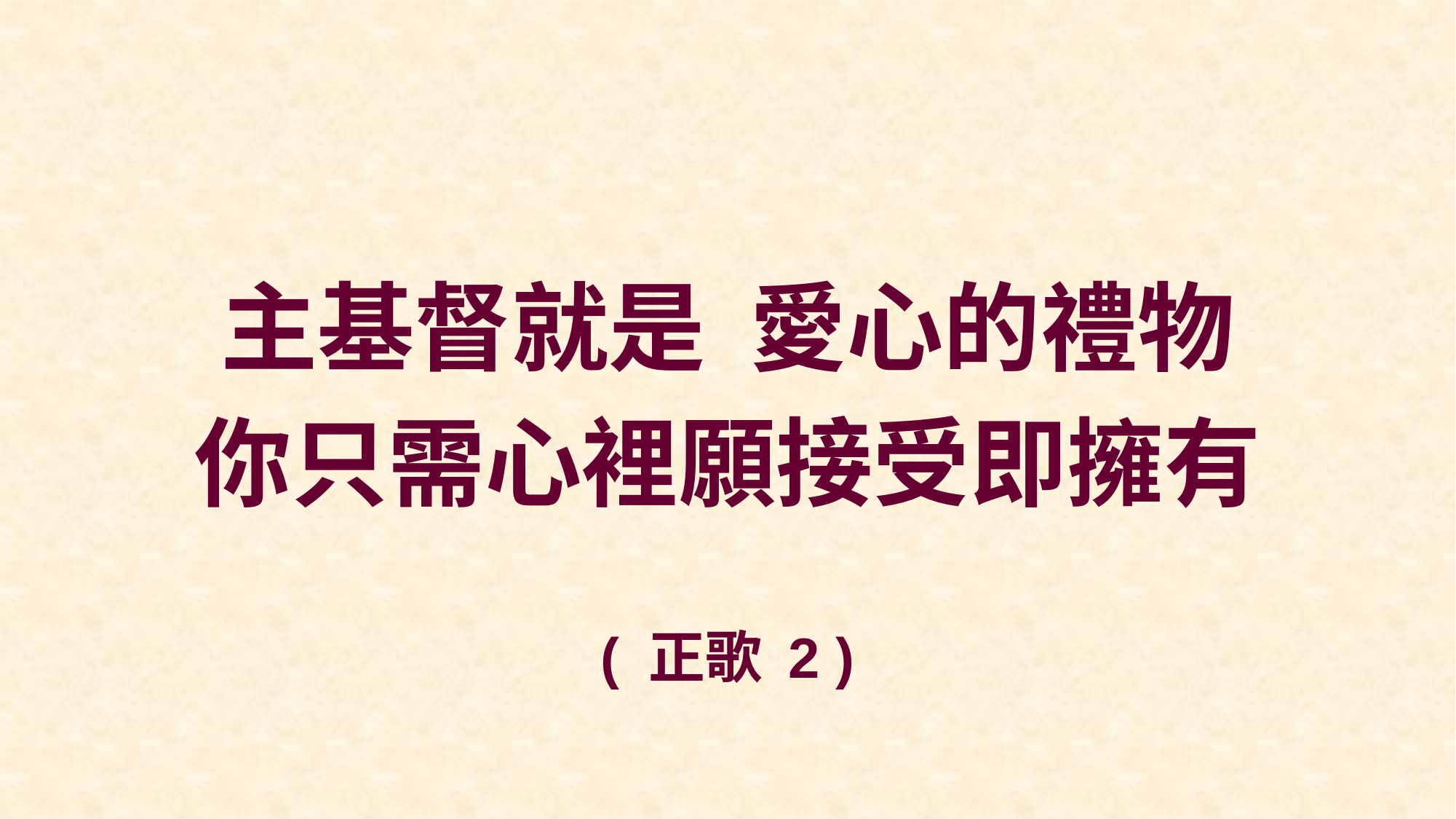

主基督就是  愛心的禮物
你只需心裡願接受即擁有
( 正歌 2 )